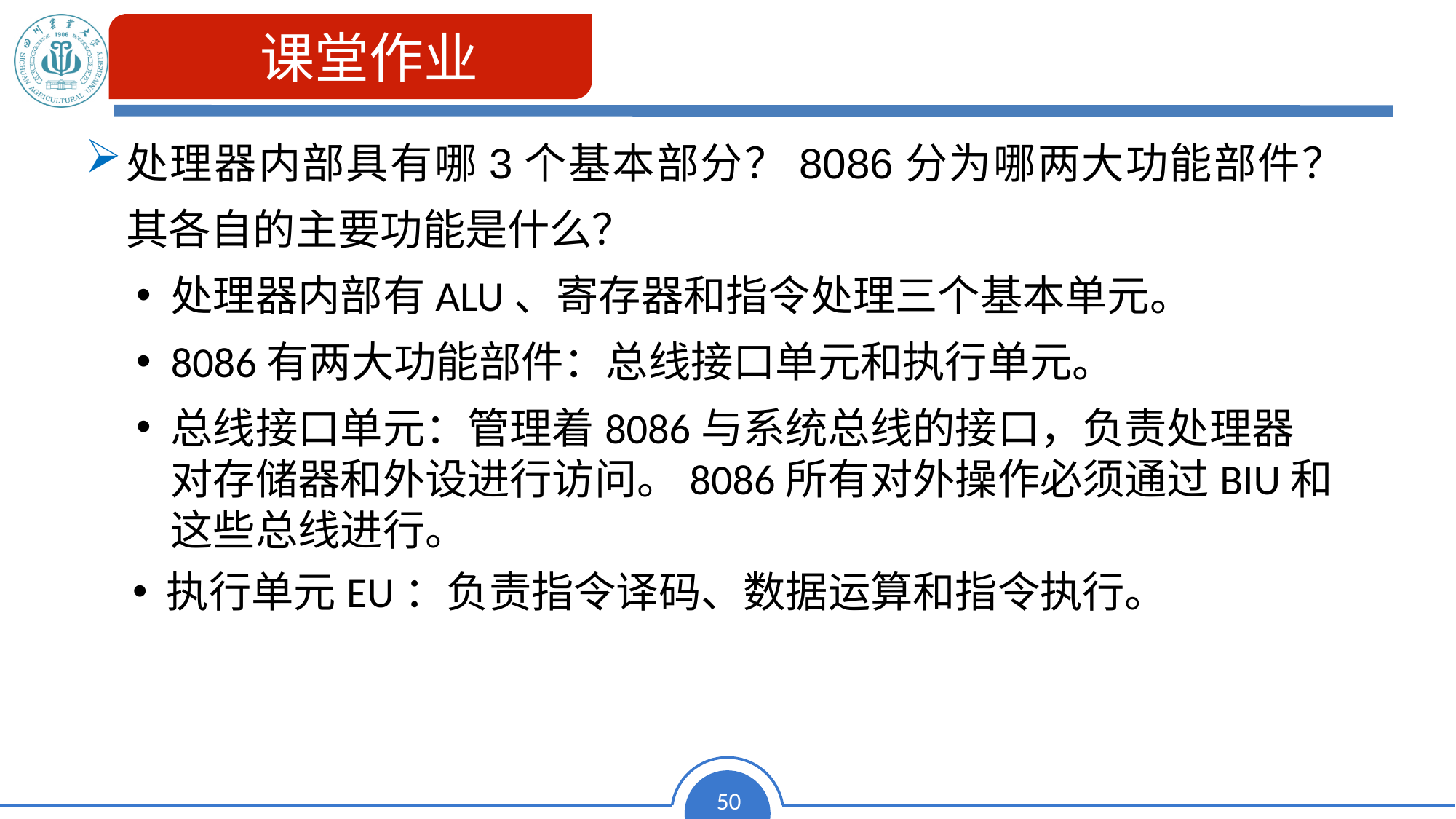

课堂作业
处理器内部具有哪3个基本部分？8086分为哪两大功能部件？其各自的主要功能是什么？

处理器内部有ALU、寄存器和指令处理三个基本单元。
8086有两大功能部件：总线接口单元和执行单元。
总线接口单元：管理着8086与系统总线的接口，负责处理器对存储器和外设进行访问。8086所有对外操作必须通过BIU和这些总线进行。
执行单元EU：负责指令译码、数据运算和指令执行。